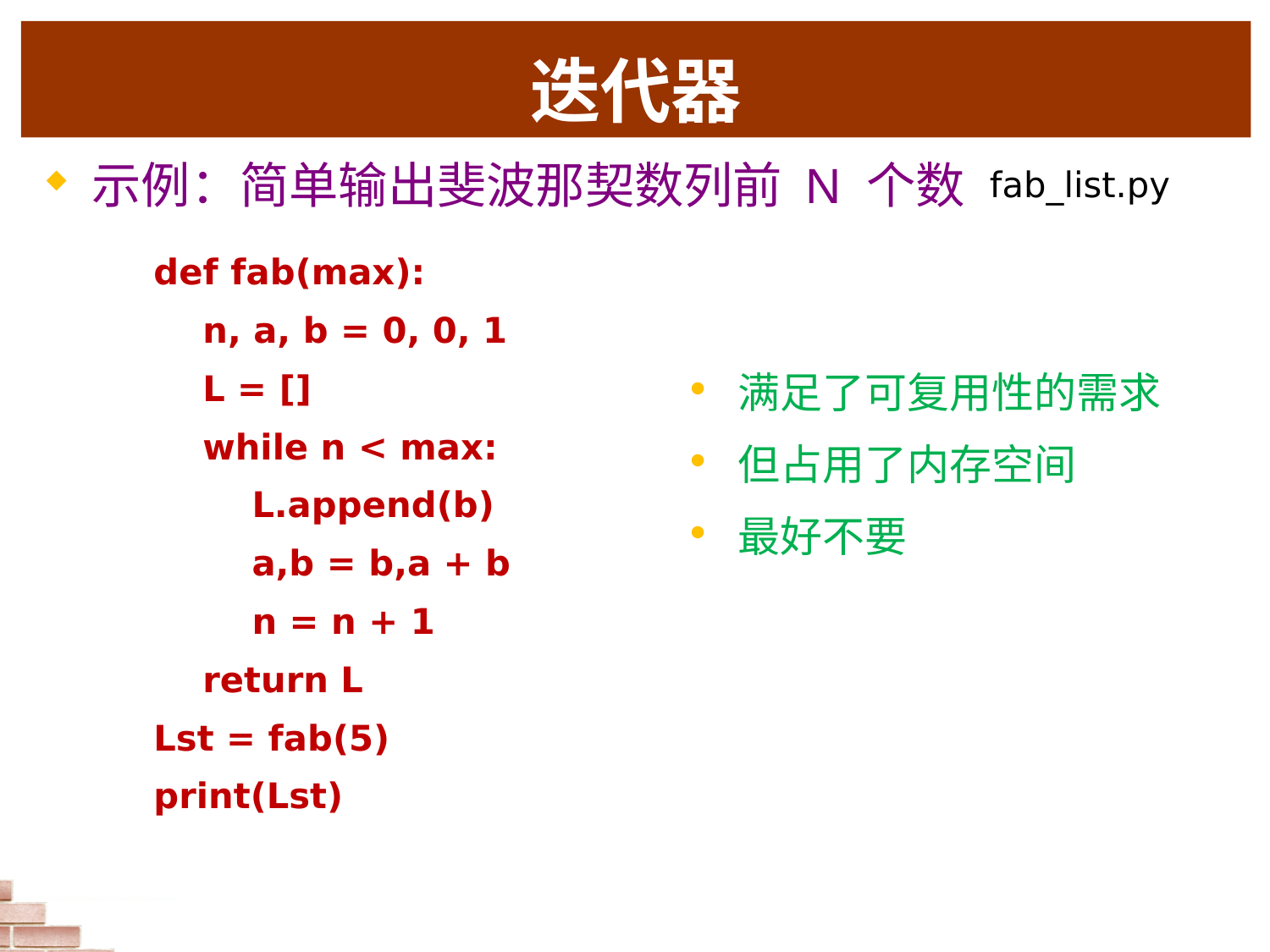

# 迭代器
示例：简单输出斐波那契数列前 N 个数
fab_list.py
def fab(max):
    n, a, b = 0, 0, 1
    L = []
    while n < max:
        L.append(b)
        a,b = b,a + b
        n = n + 1
    return L
Lst = fab(5)
print(Lst)
满足了可复用性的需求
但占用了内存空间
最好不要